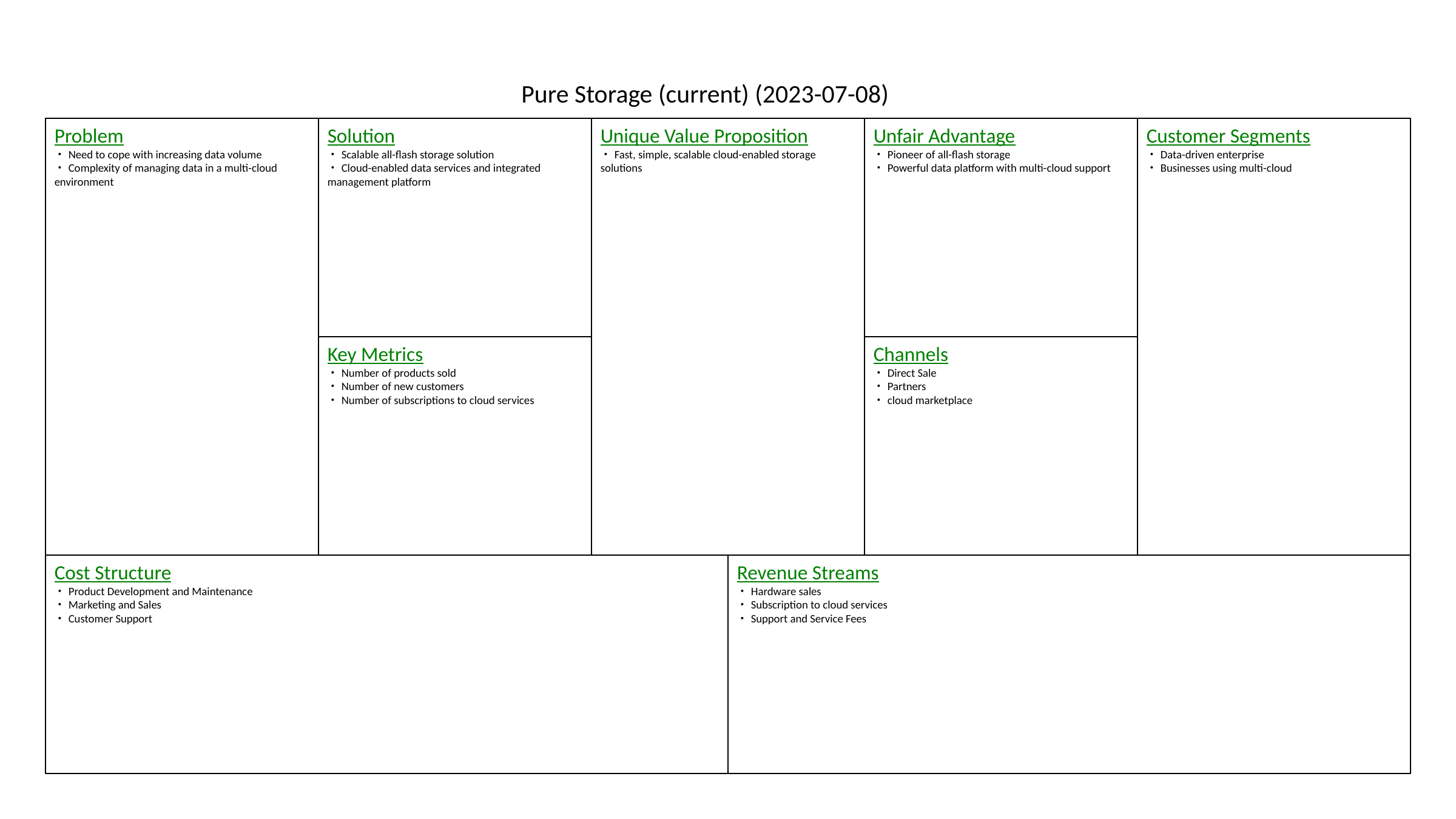

Pure Storage (current) (2023-07-08)
Problem
・Need to cope with increasing data volume
・Complexity of managing data in a multi-cloud environment
Solution
・Scalable all-flash storage solution
・Cloud-enabled data services and integrated management platform
Unique Value Proposition
・Fast, simple, scalable cloud-enabled storage solutions
Unfair Advantage
・Pioneer of all-flash storage
・Powerful data platform with multi-cloud support
Customer Segments
・Data-driven enterprise
・Businesses using multi-cloud
Key Metrics
・Number of products sold
・Number of new customers
・Number of subscriptions to cloud services
Channels
・Direct Sale
・Partners
・cloud marketplace
Cost Structure
・Product Development and Maintenance
・Marketing and Sales
・Customer Support
Revenue Streams
・Hardware sales
・Subscription to cloud services
・Support and Service Fees